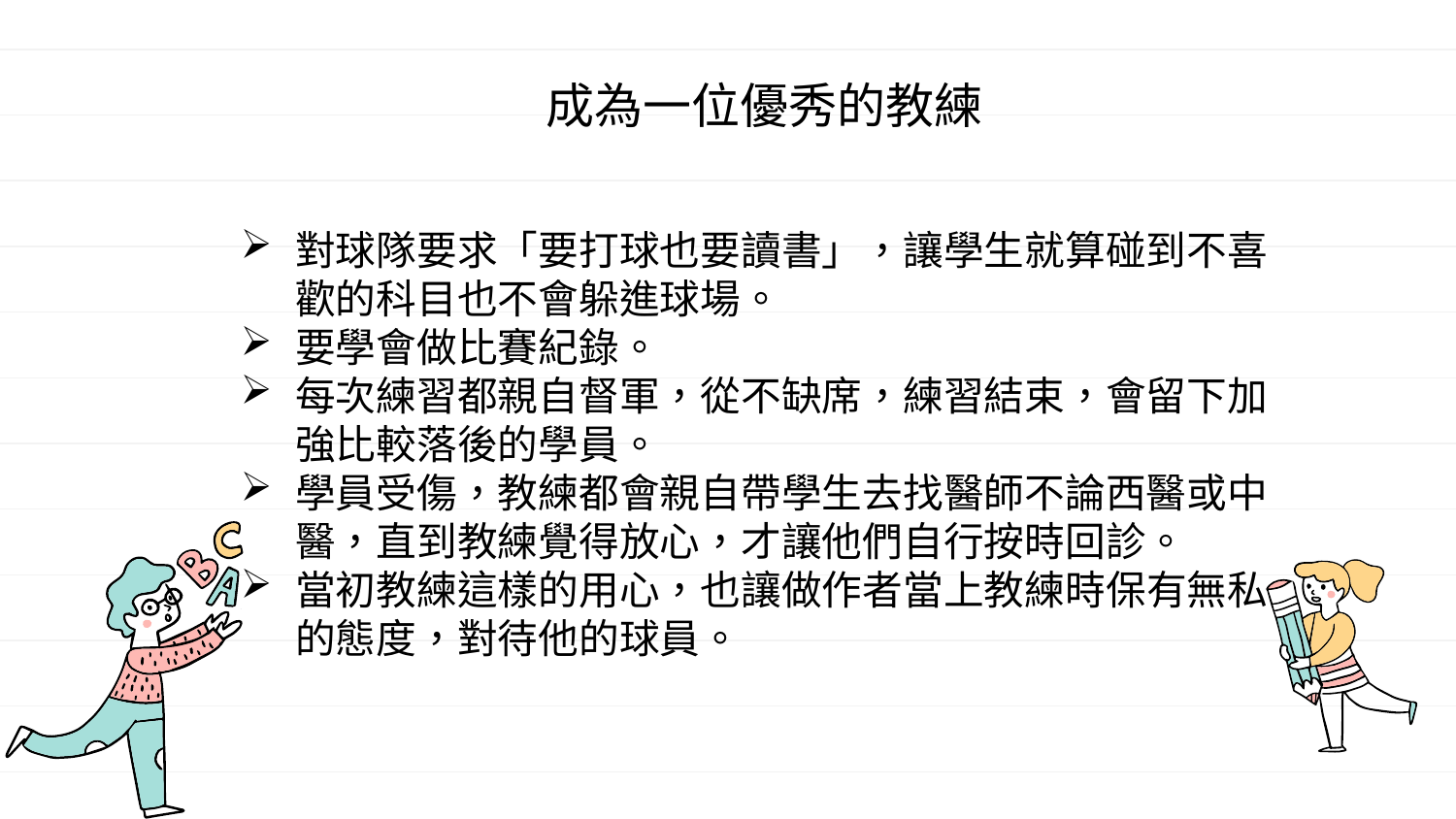

# 成為一位優秀的教練

對球隊要求「要打球也要讀書」，讓學生就算碰到不喜歡的科目也不會躲進球場。
要學會做比賽紀錄。
每次練習都親自督軍，從不缺席，練習結束，會留下加強比較落後的學員。
學員受傷，教練都會親自帶學生去找醫師不論西醫或中醫，直到教練覺得放心，才讓他們自行按時回診。
當初教練這樣的用心，也讓做作者當上教練時保有無私的態度，對待他的球員。